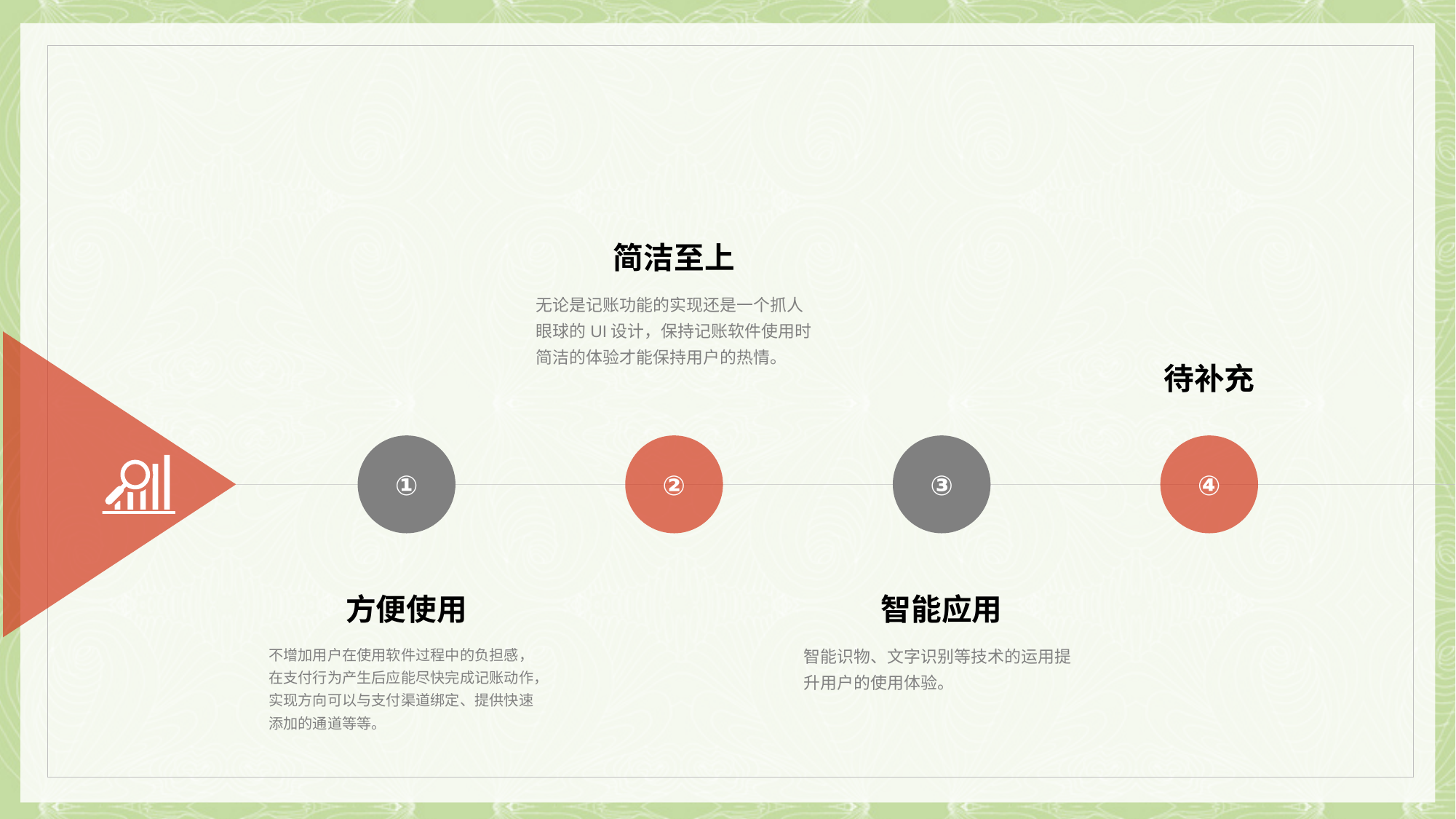

简洁至上
无论是记账功能的实现还是一个抓人眼球的UI设计，保持记账软件使用时简洁的体验才能保持用户的热情。
待补充

①
②
③
④

方便使用
不增加用户在使用软件过程中的负担感，在支付行为产生后应能尽快完成记账动作，实现方向可以与支付渠道绑定、提供快速添加的通道等等。
智能应用
智能识物、文字识别等技术的运用提升用户的使用体验。